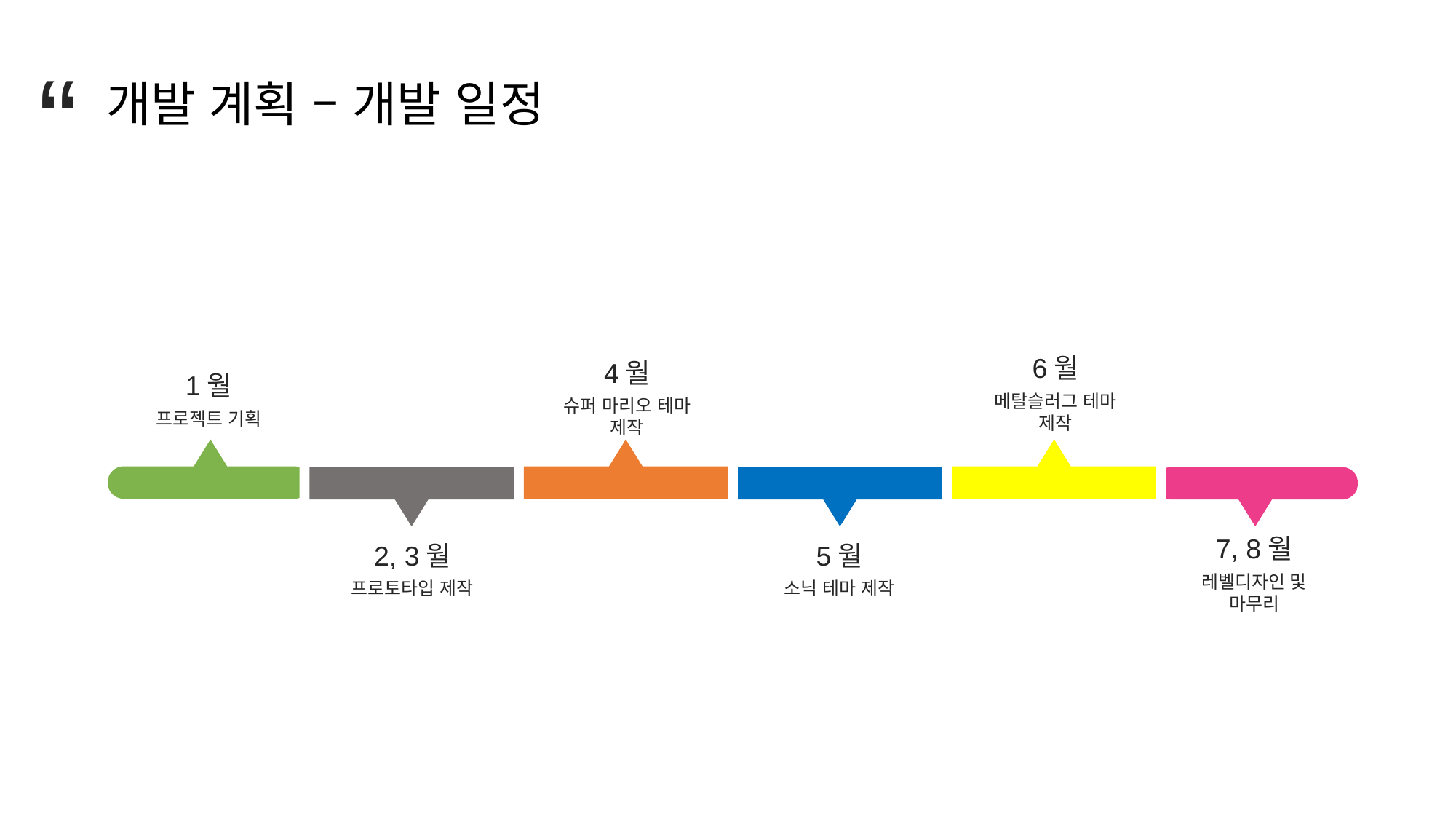

“
개발 계획 – 개발 일정

6월
4월
1월
메탈슬러그 테마
제작
슈퍼 마리오 테마
제작
프로젝트 기획

7, 8월
5월
2, 3월
레벨디자인 및
마무리
소닉 테마 제작
프로토타입 제작